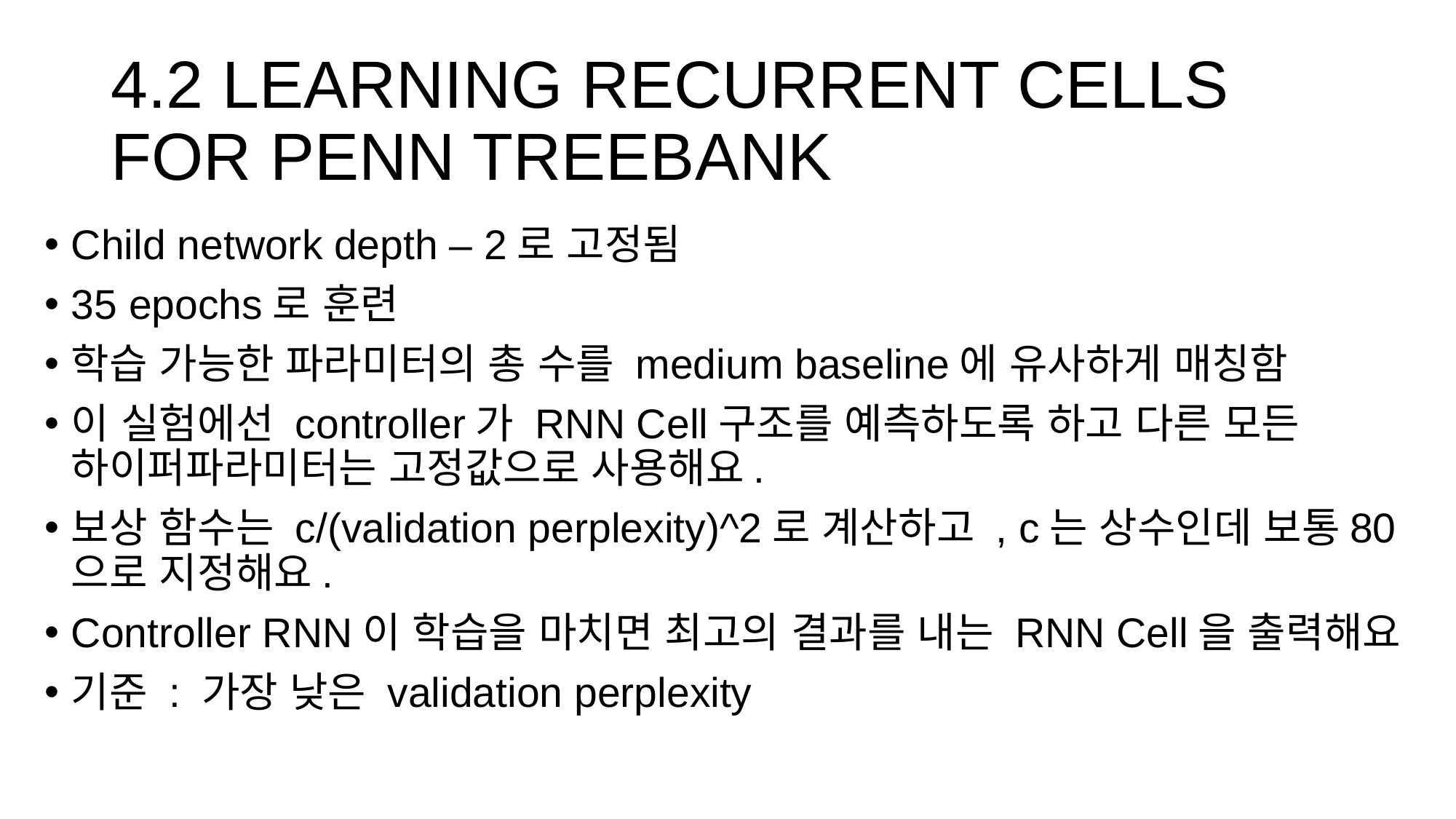

# 4.2 LEARNING RECURRENT CELLS FOR PENN TREEBANK
Child network depth – 2로 고정됨
35 epochs로 훈련
학습 가능한 파라미터의 총 수를 medium baseline에 유사하게 매칭함
이 실험에선 controller가 RNN Cell구조를 예측하도록 하고 다른 모든 하이퍼파라미터는 고정값으로 사용해요.
보상 함수는 c/(validation perplexity)^2로 계산하고 , c는 상수인데 보통80으로 지정해요.
Controller RNN이 학습을 마치면 최고의 결과를 내는 RNN Cell을 출력해요
기준 : 가장 낮은 validation perplexity